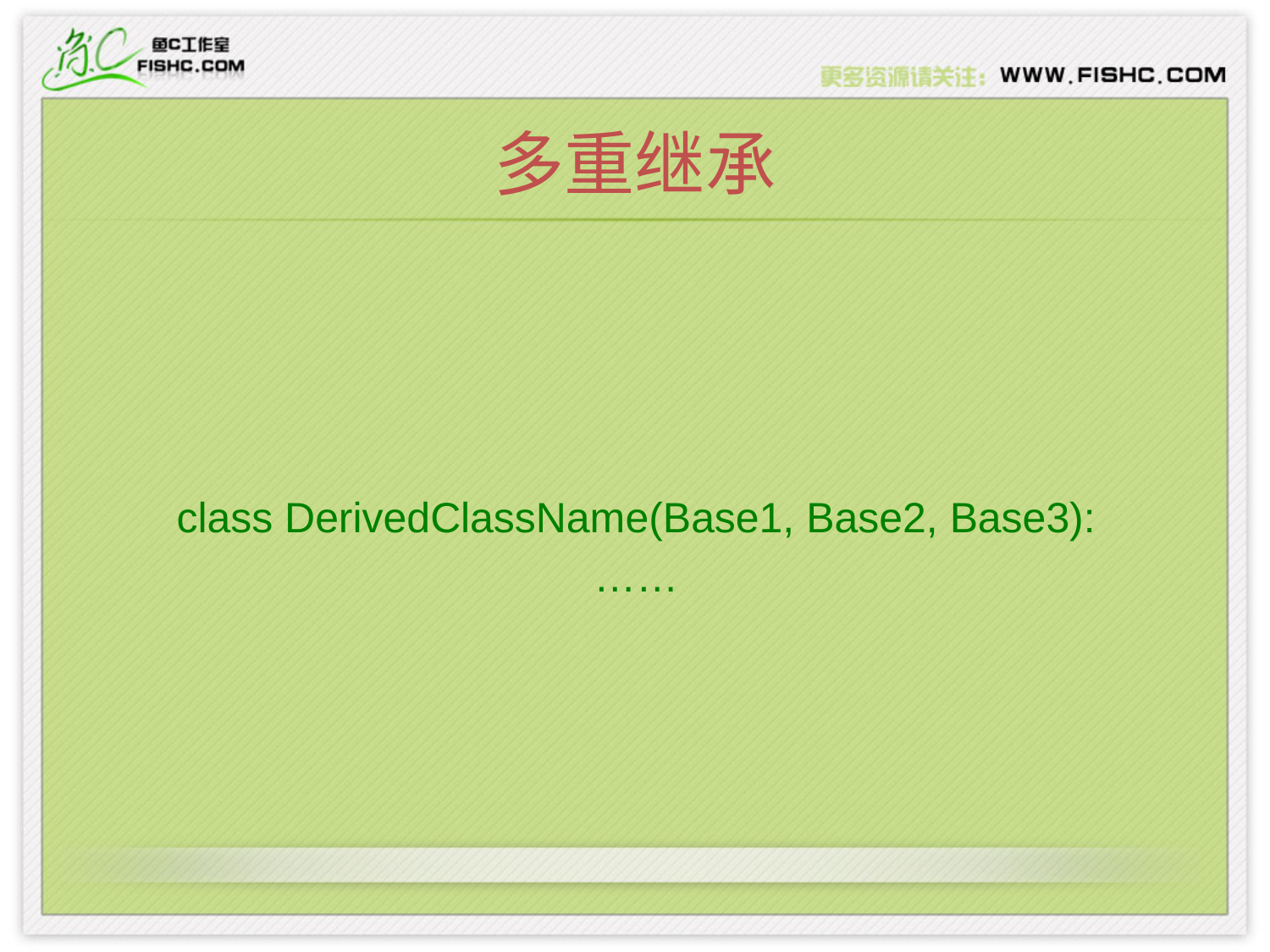

# 多重继承
class DerivedClassName(Base1, Base2, Base3):
……